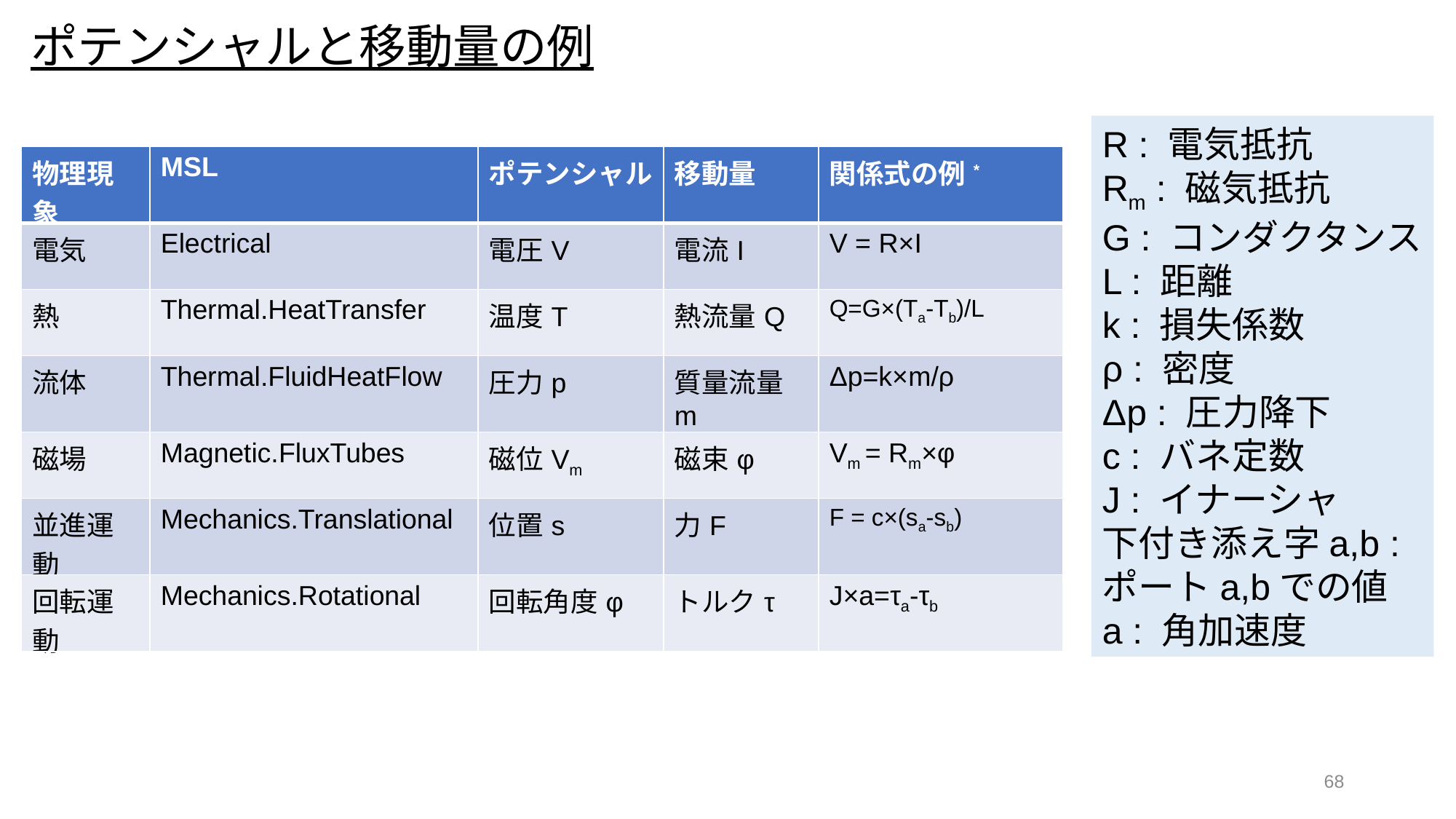

ポテンシャルと移動量の例
R : 電気抵抗
Rm : 磁気抵抗
G : コンダクタンス
L : 距離
k : 損失係数
ρ : 密度
Δp : 圧力降下
c : バネ定数
J : イナーシャ
下付き添え字a,b : ポートa,bでの値
a : 角加速度
| 物理現象 | MSL | ポテンシャル | 移動量 | 関係式の例\* |
| --- | --- | --- | --- | --- |
| 電気 | Electrical | 電圧V | 電流I | V = R×I |
| 熱 | Thermal.HeatTransfer | 温度T | 熱流量Q | Q=G×(Ta-Tb)/L |
| 流体 | Thermal.FluidHeatFlow | 圧力p | 質量流量m | Δp=k×m/ρ |
| 磁場 | Magnetic.FluxTubes | 磁位Vm | 磁束φ | Vm = Rm×φ |
| 並進運動 | Mechanics.Translational | 位置s | 力F | F = c×(sa-sb) |
| 回転運動 | Mechanics.Rotational | 回転角度φ | トルクτ | J×a=τa-τb |
68